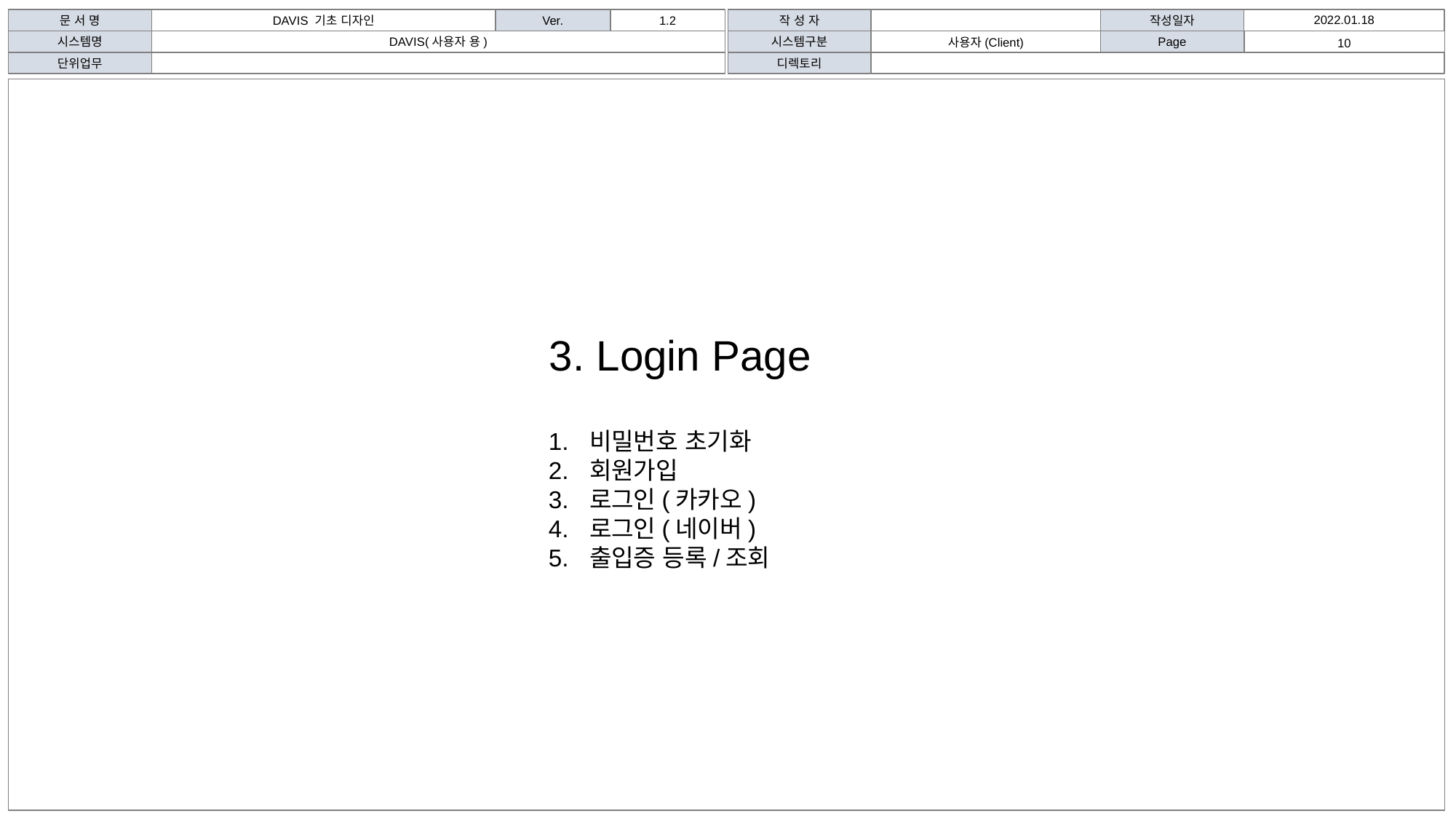

2022.01.18
문 서 명
DAVIS 기초 디자인
Ver.
1.2
작 성 자

작성일자

사용자(Client)
시스템명
DAVIS(사용자 용)
시스템구분

Page

10
단위업무

디렉토리

3. Login Page
비밀번호 초기화
회원가입
로그인(카카오)
로그인(네이버)
출입증 등록/조회